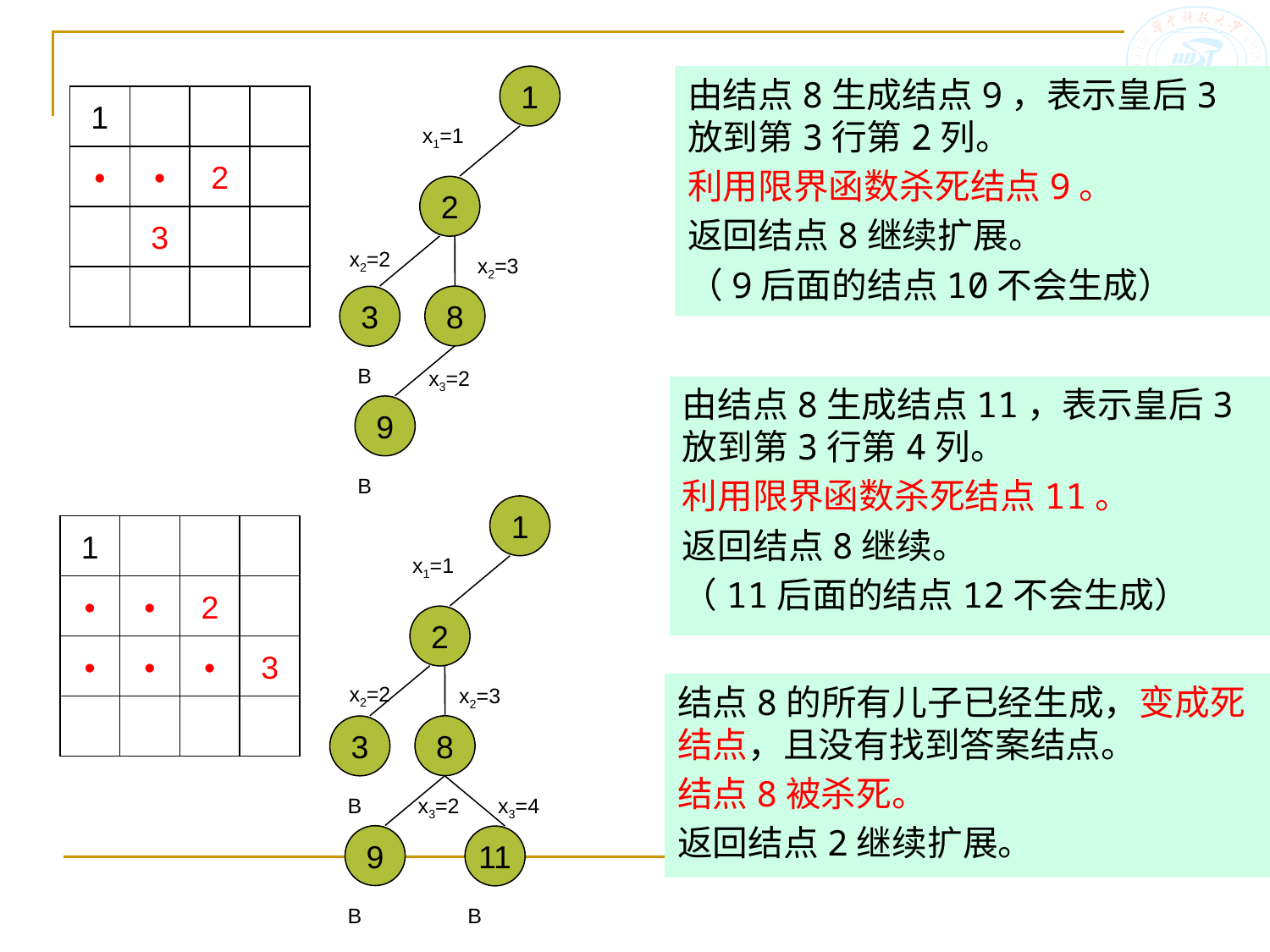

1
由结点8生成结点9，表示皇后3放到第3行第2列。
利用限界函数杀死结点9。
返回结点8继续扩展。
（9后面的结点10不会生成）
1

•
•
2

3

x1=1

2

x2=2
x2=3
8
3

B
x3=2
由结点8生成结点11，表示皇后3放到第3行第4列。
利用限界函数杀死结点11。
返回结点8继续。
（11后面的结点12不会生成）
9
B
1
1

•
•
2

•
•
•
3

x1=1

2

结点8的所有儿子已经生成，变成死结点，且没有找到答案结点。
结点8被杀死。
返回结点2继续扩展。
x2=2
x2=3
8
3

B
x3=2
x3=4
9
11
B
B